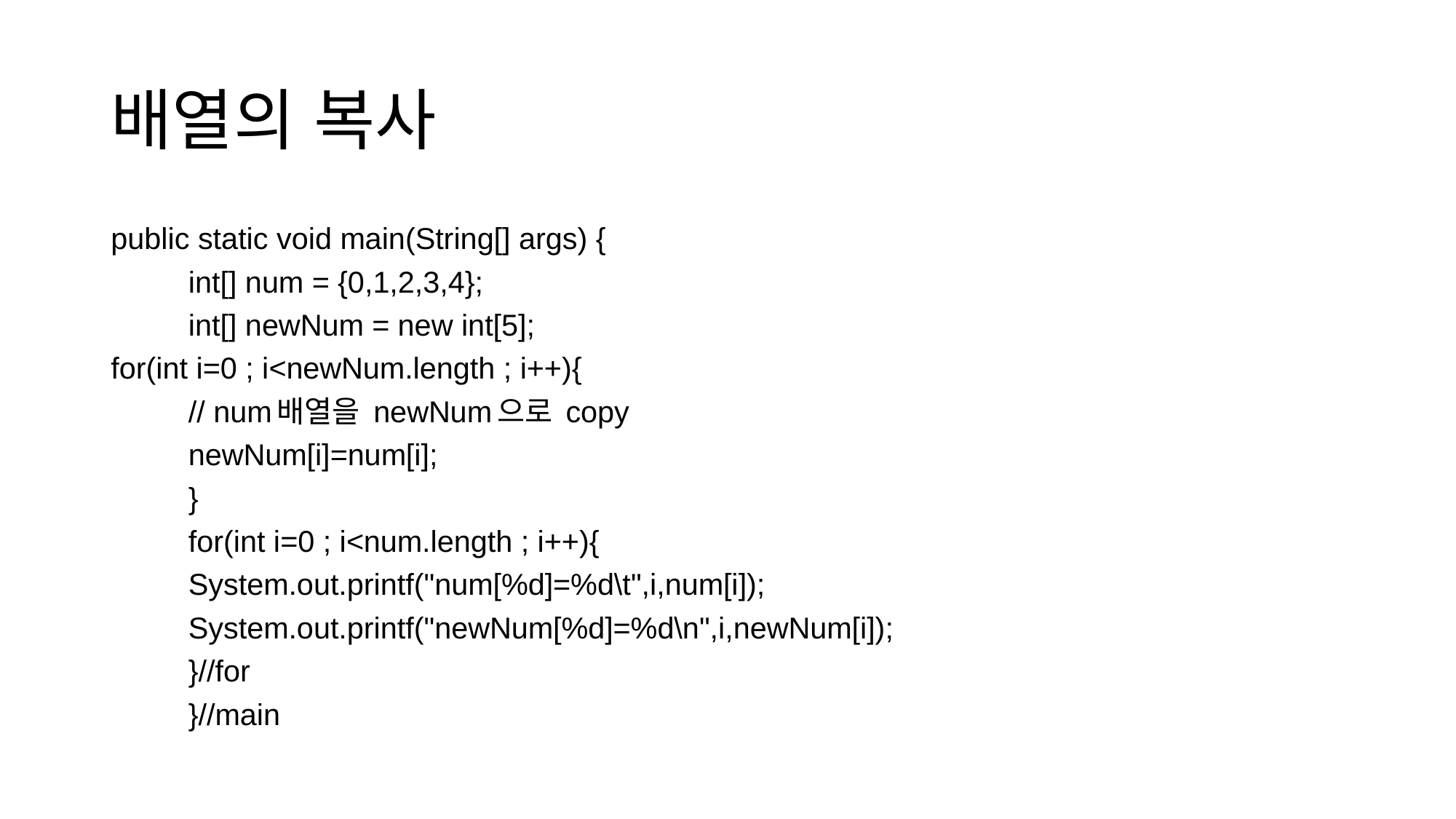

# 배열의 복사
public static void main(String[] args) {
		int[] num = {0,1,2,3,4};
		int[] newNum = new int[5];
for(int i=0 ; i<newNum.length ; i++){
			// num배열을 newNum으로 copy
			newNum[i]=num[i];
		}
		for(int i=0 ; i<num.length ; i++){
			System.out.printf("num[%d]=%d\t",i,num[i]);
			System.out.printf("newNum[%d]=%d\n",i,newNum[i]);
		}//for
	}//main